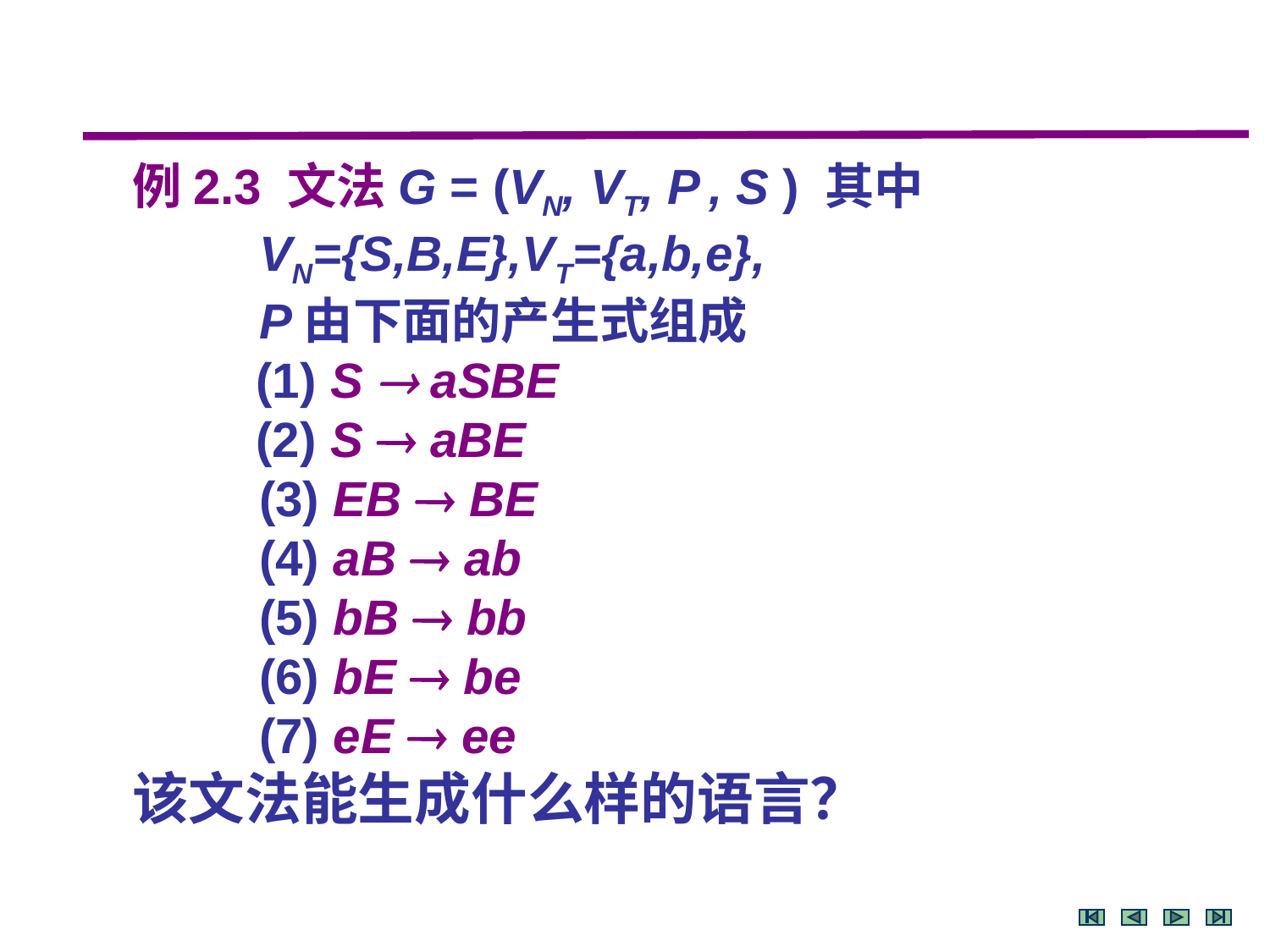

例2.3 文法G = (VN, VT, P , S ) 其中
	VN={S,B,E},VT={a,b,e},
	P由下面的产生式组成
         (1) S → aSBE
         (2) S → aBE
	(3) EB → BE
	(4) aB → ab
	(5) bB → bb
	(6) bE → be
	(7) eE → ee
该文法能生成什么样的语言？